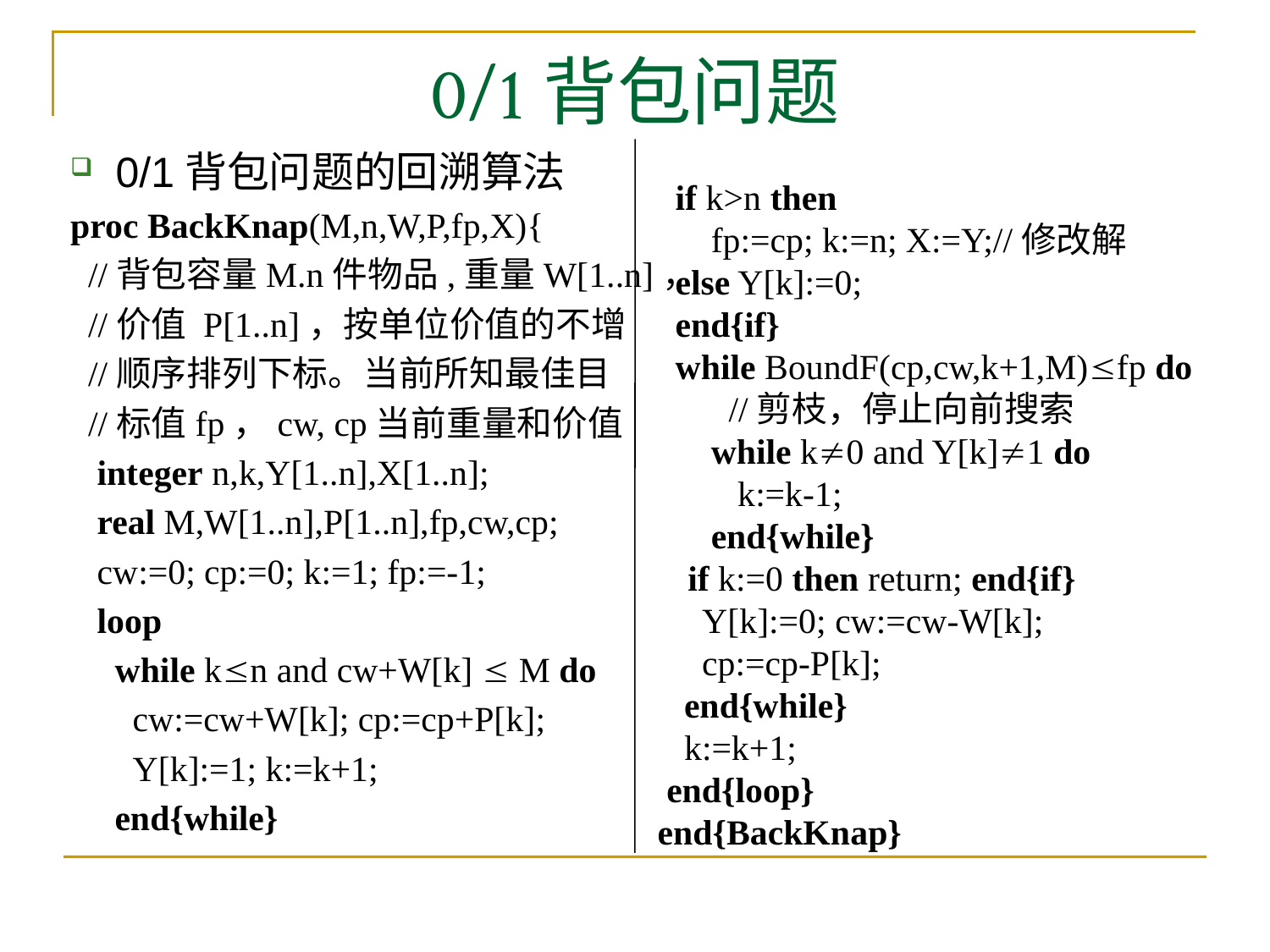

# 0/1背包问题
0/1背包问题的回溯算法
proc BackKnap(M,n,W,P,fp,X){
  //背包容量M.n件物品,重量W[1..n]，
  //价值 P[1..n]，按单位价值的不增
  //顺序排列下标。当前所知最佳目
  //标值fp，cw, cp当前重量和价值
   integer n,k,Y[1..n],X[1..n];
   real M,W[1..n],P[1..n],fp,cw,cp;
   cw:=0; cp:=0; k:=1; fp:=-1;
   loop
     while k≤n and cw+W[k] ≤ M do
       cw:=cw+W[k]; cp:=cp+P[k];
       Y[k]:=1; k:=k+1;
     end{while}

   if k>n then
       fp:=cp; k:=n; X:=Y;//修改解
   else Y[k]:=0;
   end{if}
   while BoundF(cp,cw,k+1,M)≤fp do
         //剪枝，停止向前搜索
       while k≠0 and Y[k]≠1 do
          k:=k-1;
       end{while}
    if k:=0 then return; end{if}
      Y[k]:=0; cw:=cw-W[k];
      cp:=cp-P[k];
    end{while}
    k:=k+1;
  end{loop}
 end{BackKnap}